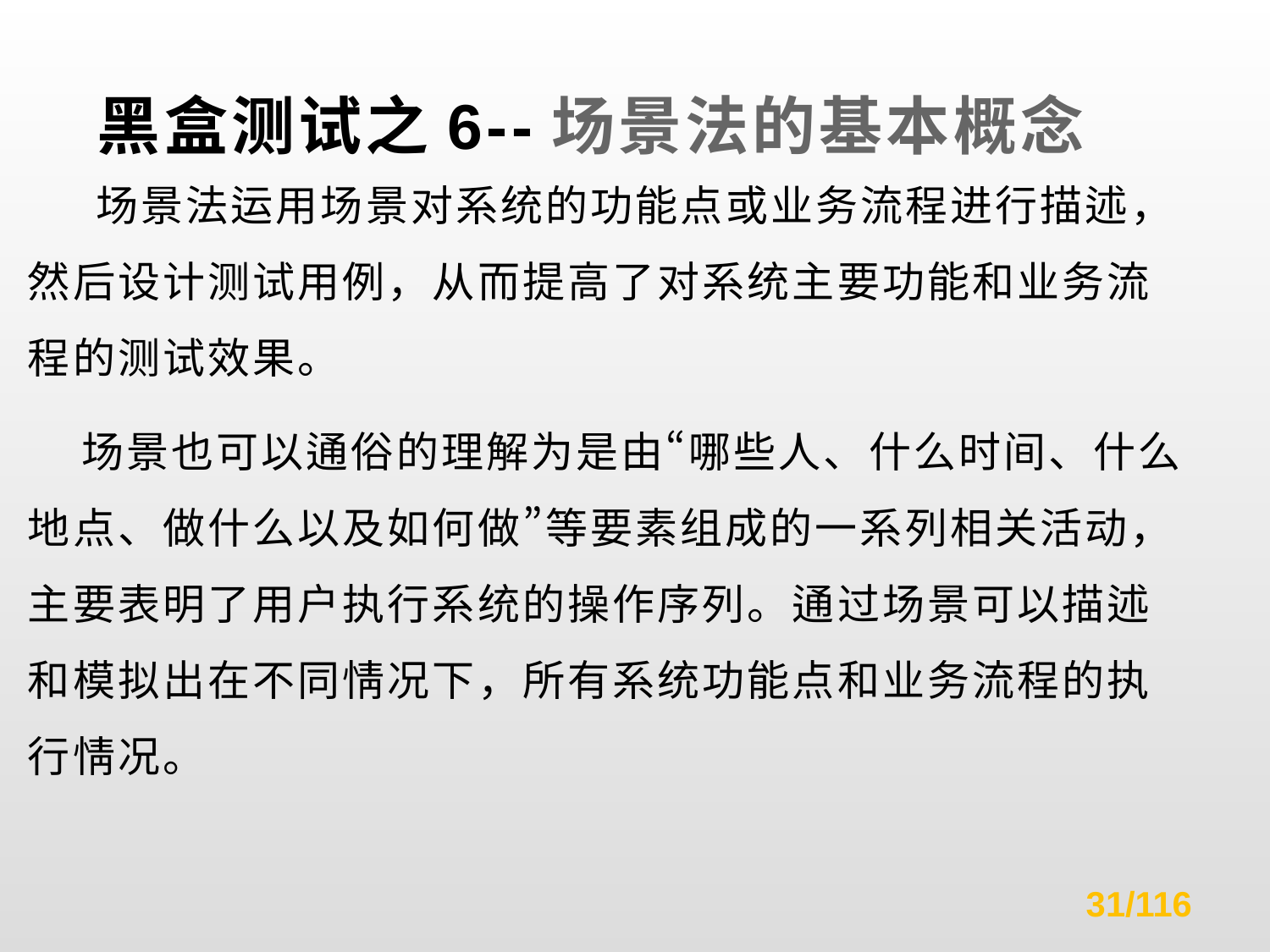

# 黑盒测试之6--场景法的基本概念
    场景法运用场景对系统的功能点或业务流程进行描述，然后设计测试用例，从而提高了对系统主要功能和业务流程的测试效果。
   场景也可以通俗的理解为是由“哪些人、什么时间、什么地点、做什么以及如何做”等要素组成的一系列相关活动，主要表明了用户执行系统的操作序列。通过场景可以描述和模拟出在不同情况下，所有系统功能点和业务流程的执行情况。
31/116